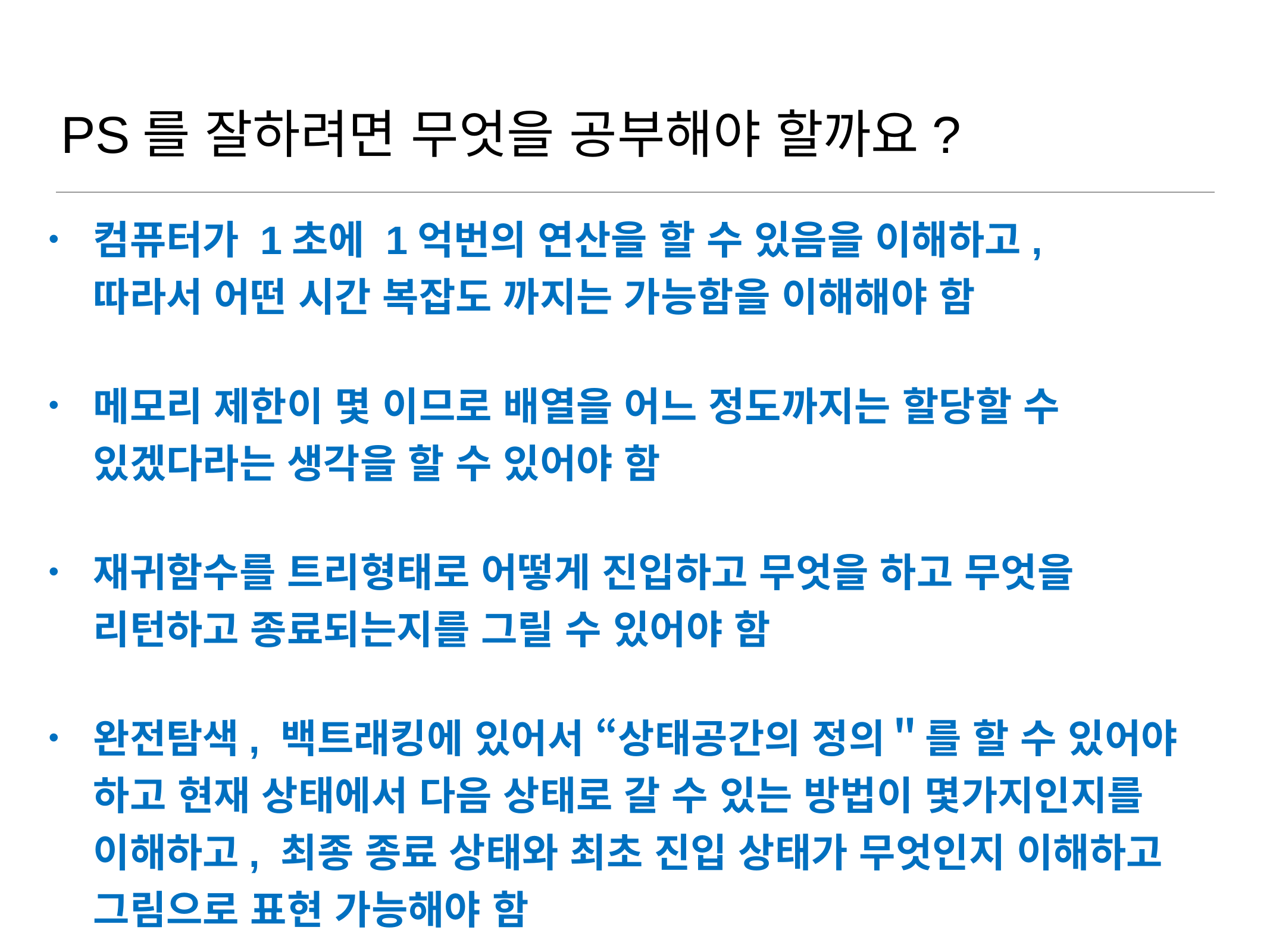

# PS를 잘하려면 무엇을 공부해야 할까요?
컴퓨터가 1초에 1억번의 연산을 할 수 있음을 이해하고,
따라서 어떤 시간 복잡도 까지는 가능함을 이해해야 함
메모리 제한이 몇 이므로 배열을 어느 정도까지는 할당할 수 있겠다라는 생각을 할 수 있어야 함
재귀함수를 트리형태로 어떻게 진입하고 무엇을 하고 무엇을 리턴하고 종료되는지를 그릴 수 있어야 함
완전탐색, 백트래킹에 있어서 “상태공간의 정의＂를 할 수 있어야 하고 현재 상태에서 다음 상태로 갈 수 있는 방법이 몇가지인지를 이해하고, 최종 종료 상태와 최초 진입 상태가 무엇인지 이해하고 그림으로 표현 가능해야 함